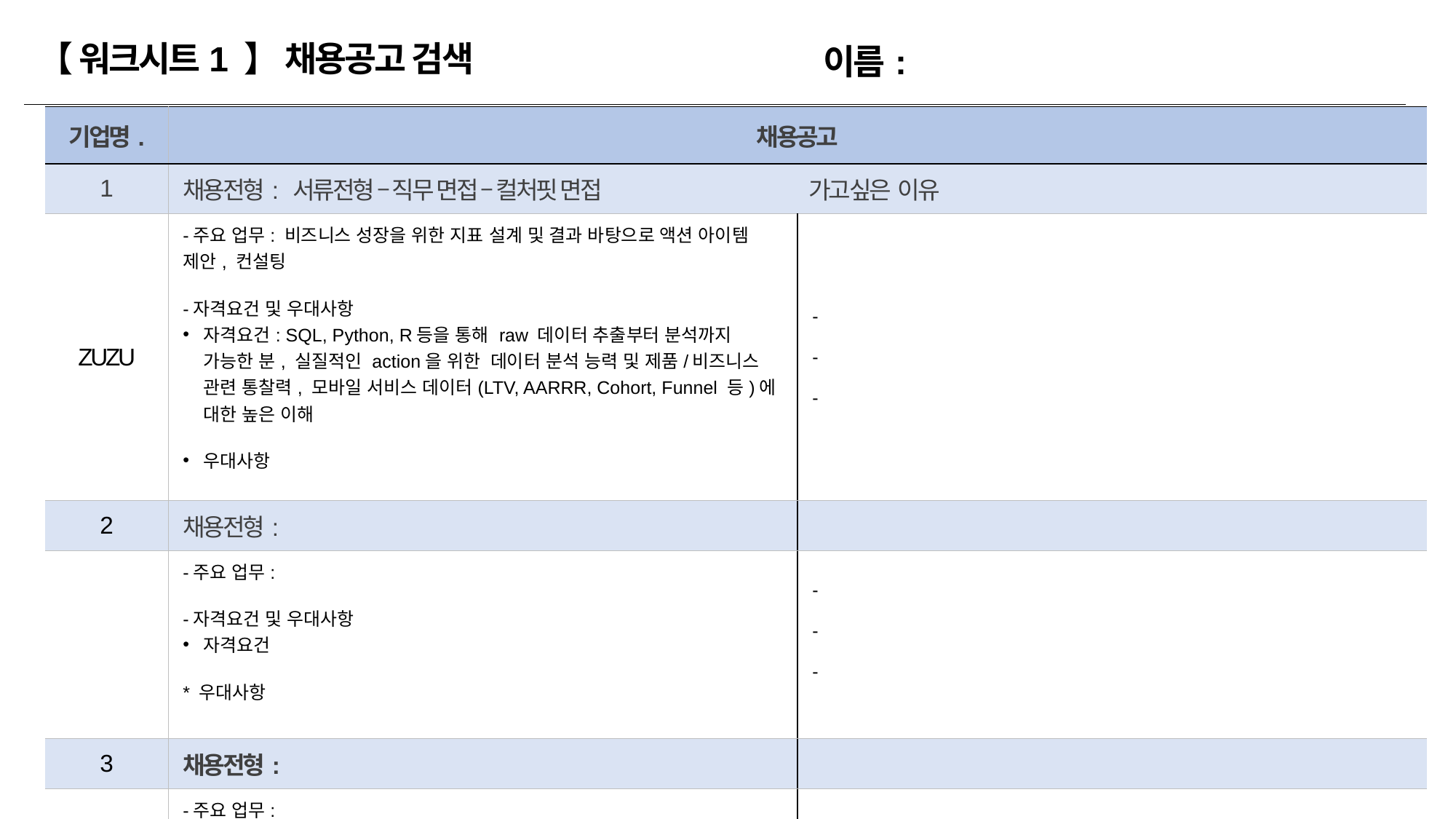

이름:
【 워크시트1 】 채용공고 검색
| 기업명. | 채용공고 |  |
| --- | --- | --- |
| 1 | 채용전형: 서류전형 – 직무 면접 – 컬처핏 면접 가고싶은 이유 |  |
| ZUZU | -주요 업무: 비즈니스 성장을 위한 지표 설계 및 결과 바탕으로 액션 아이템 제안, 컨설팅 -자격요건 및 우대사항 자격요건: SQL, Python, R등을 통해 raw 데이터 추출부터 분석까지 가능한 분, 실질적인 action을 위한 데이터 분석 능력 및 제품/비즈니스 관련 통찰력, 모바일 서비스 데이터(LTV, AARRR, Cohort, Funnel 등)에 대한 높은 이해 우대사항 | - - - |
| 2 | 채용전형: |  |
|  | -주요 업무: -자격요건 및 우대사항 자격요건 \* 우대사항 | - - - |
| 3 | 채용전형: |  |
|  | -주요 업무: -자격요건 및 우대사항 자격요건 \* 우대사항 | - - - |